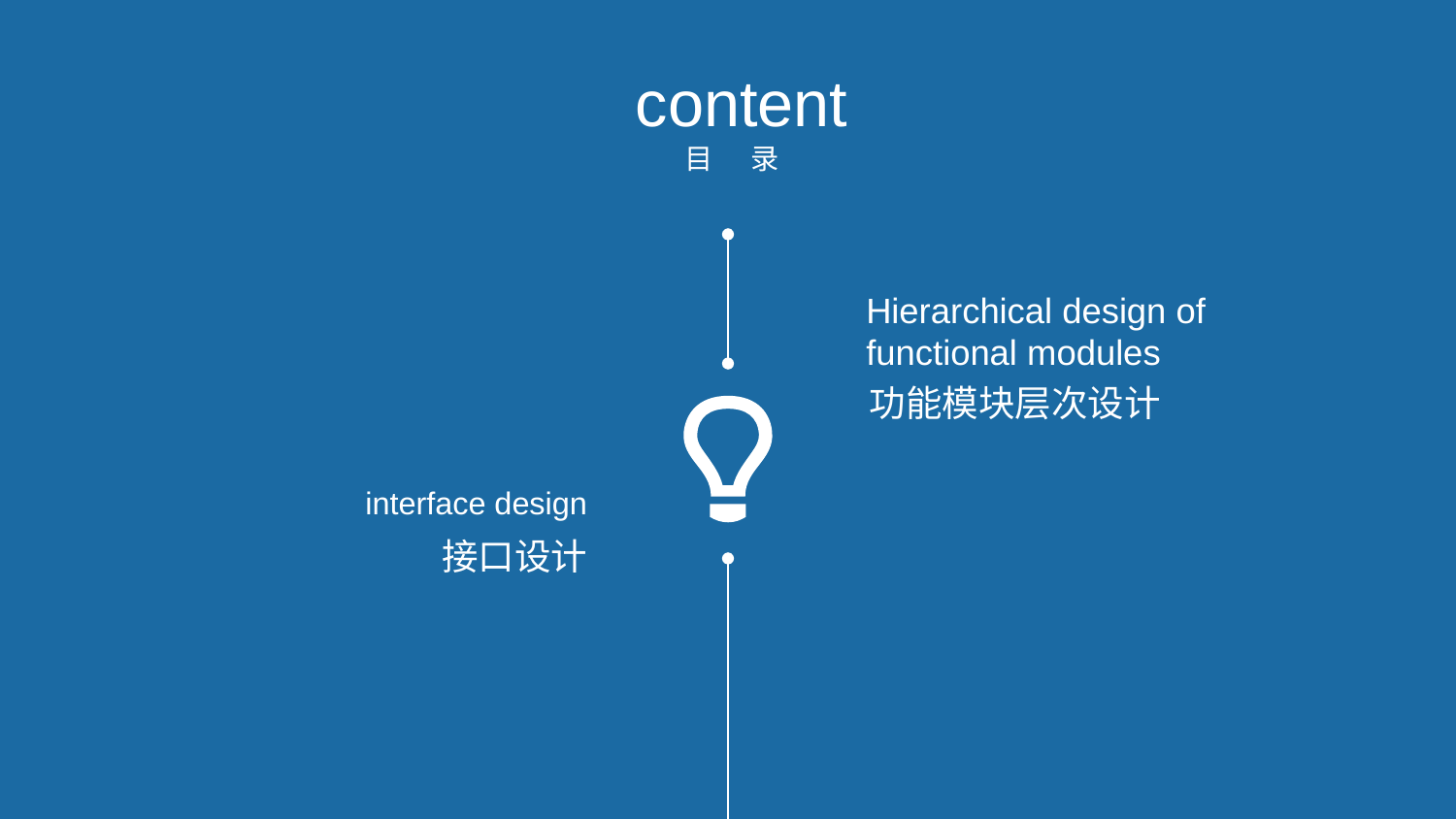

content
目      录
Hierarchical design of functional modules
功能模块层次设计

interface design
接口设计